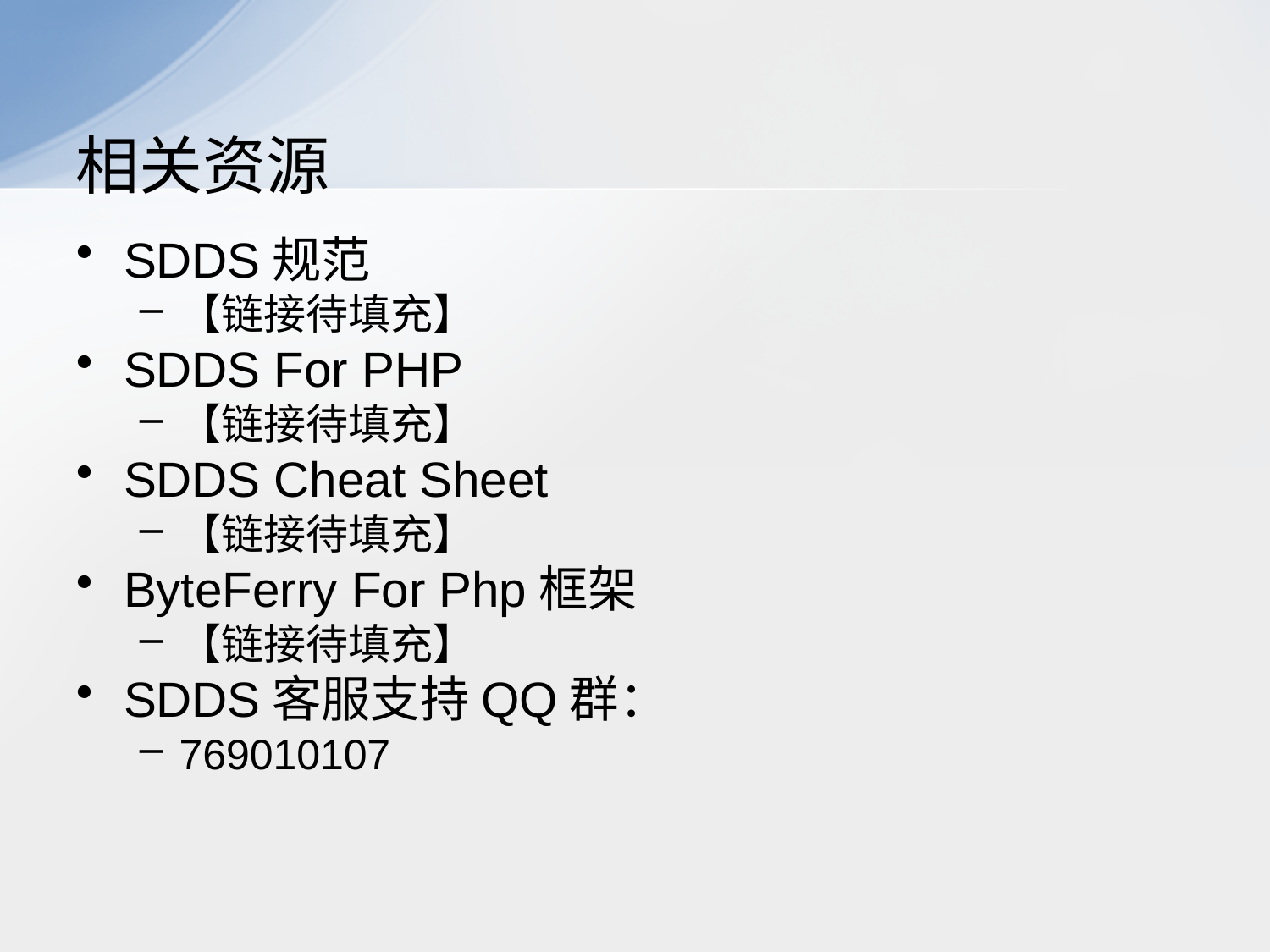

# 相关资源
SDDS规范
【链接待填充】
SDDS For PHP
【链接待填充】
SDDS Cheat Sheet
【链接待填充】
ByteFerry For Php框架
【链接待填充】
SDDS客服支持QQ群：
769010107